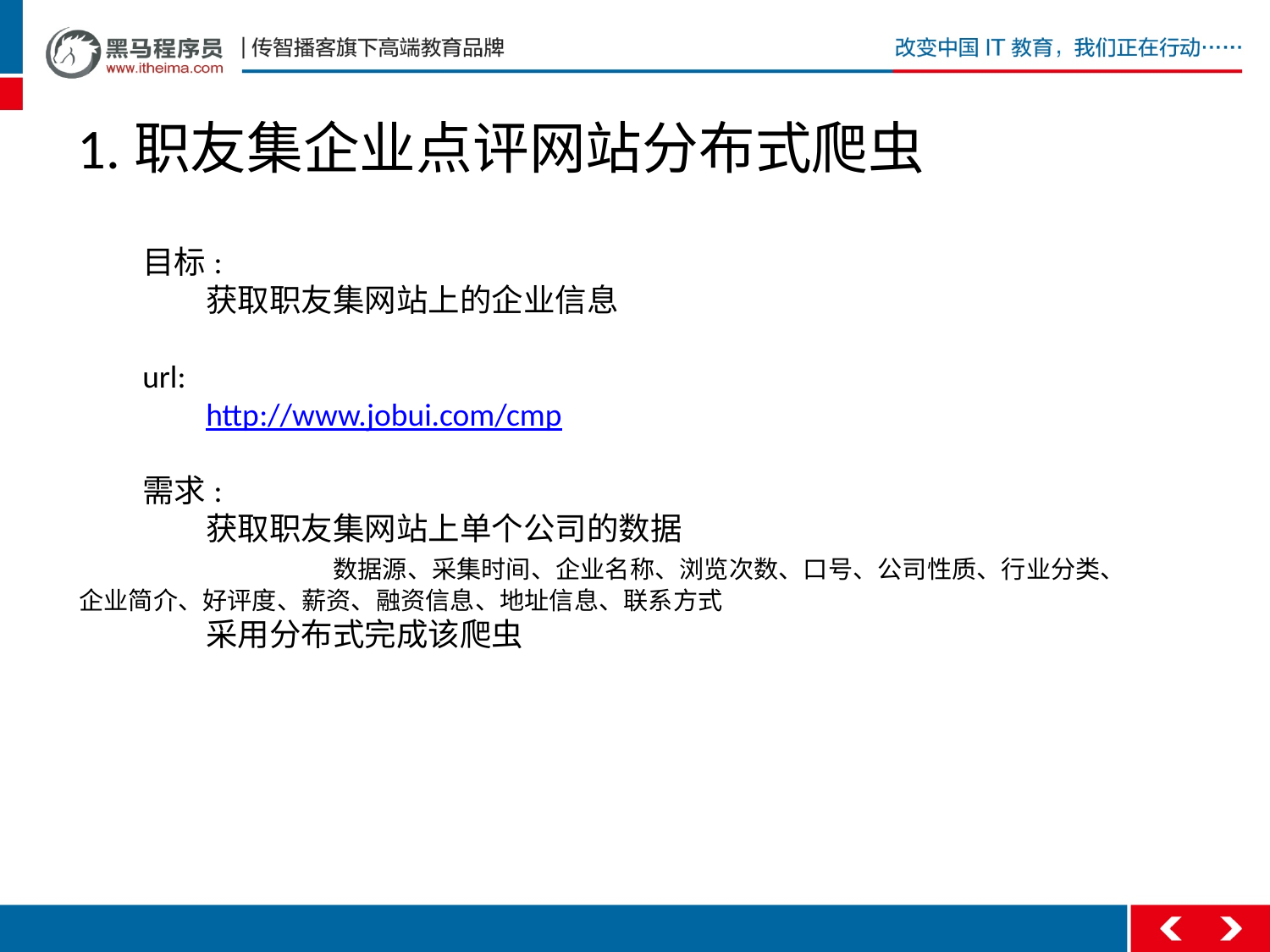

# 1.职友集企业点评网站分布式爬虫
目标:
	获取职友集网站上的企业信息

url:
	http://www.jobui.com/cmp

需求:
	获取职友集网站上单个公司的数据
		数据源、采集时间、企业名称、浏览次数、口号、公司性质、行业分类、企业简介、好评度、薪资、融资信息、地址信息、联系方式
	采用分布式完成该爬虫